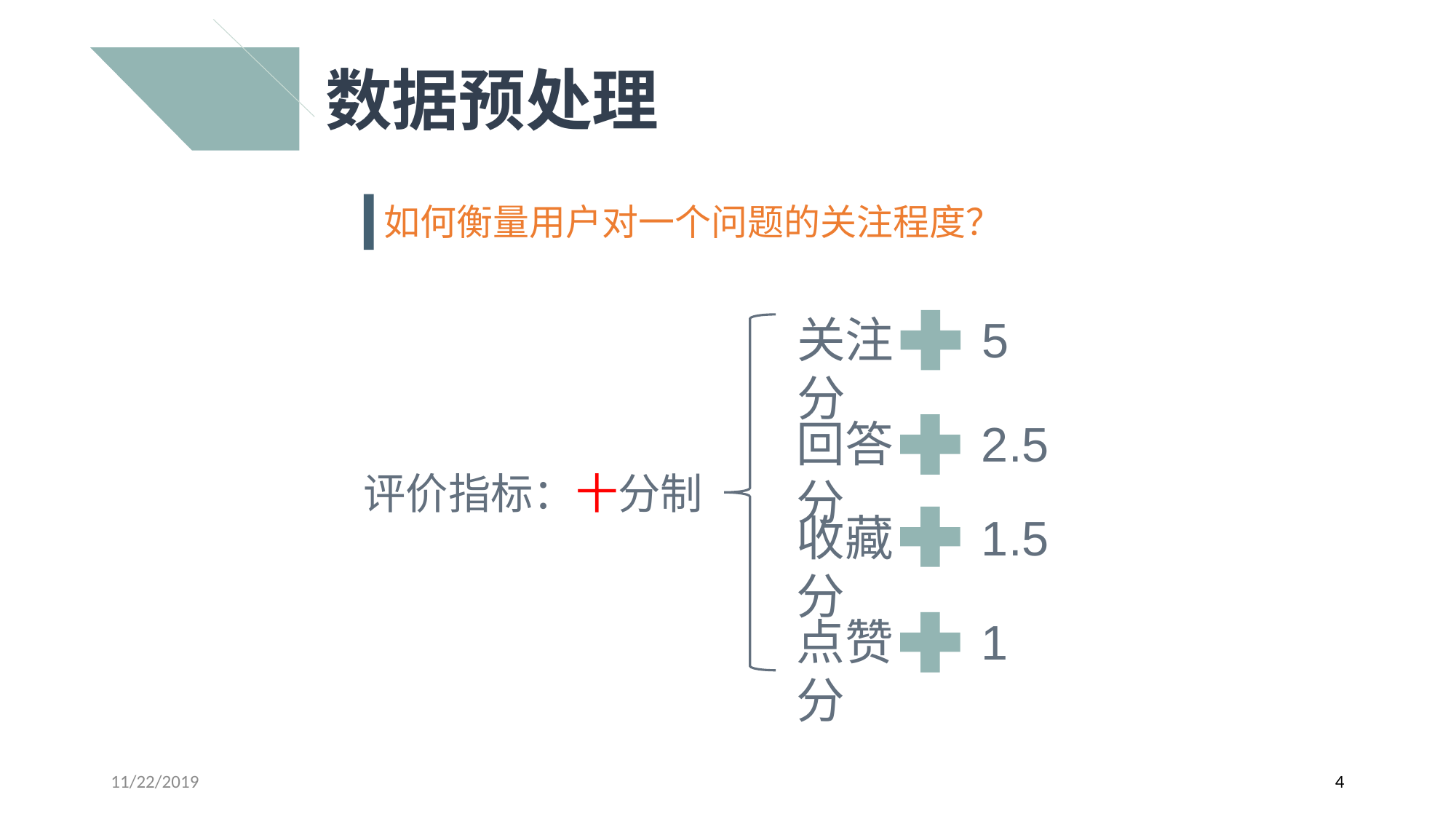

数据预处理

如何衡量用户对一个问题的关注程度？

关注       5分

回答       2.5分
评价指标：十分制

收藏       1.5分

点赞       1分
11/22/2019
4